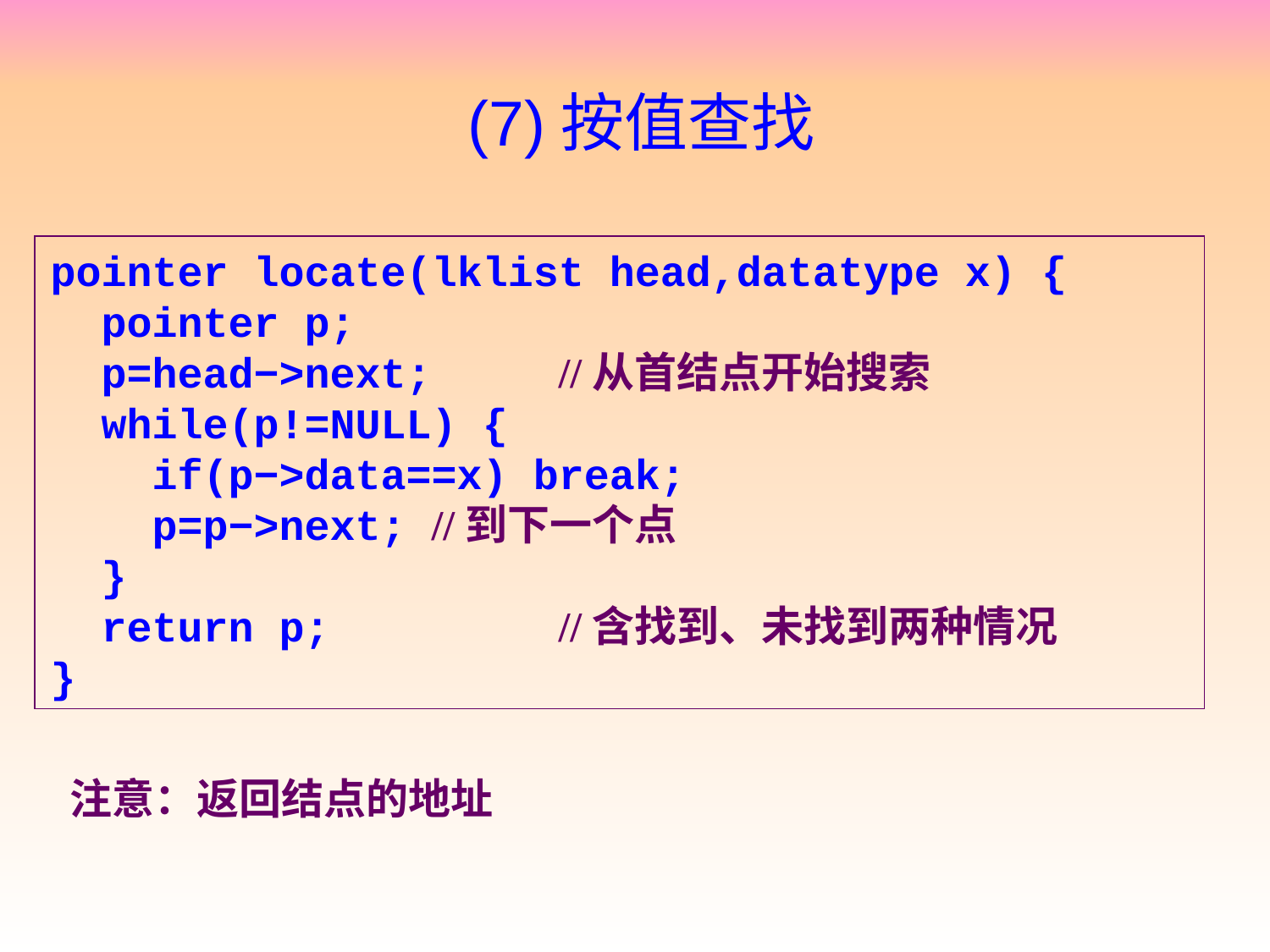

(7)按值查找
pointer locate(lklist head,datatype x) {
  pointer p;
  p=head−>next;	//从首结点开始搜索
  while(p!=NULL) {
    if(p−>data==x) break;
    p=p−>next;	//到下一个点
  }
  return p; 		//含找到、未找到两种情况
}
注意：返回结点的地址